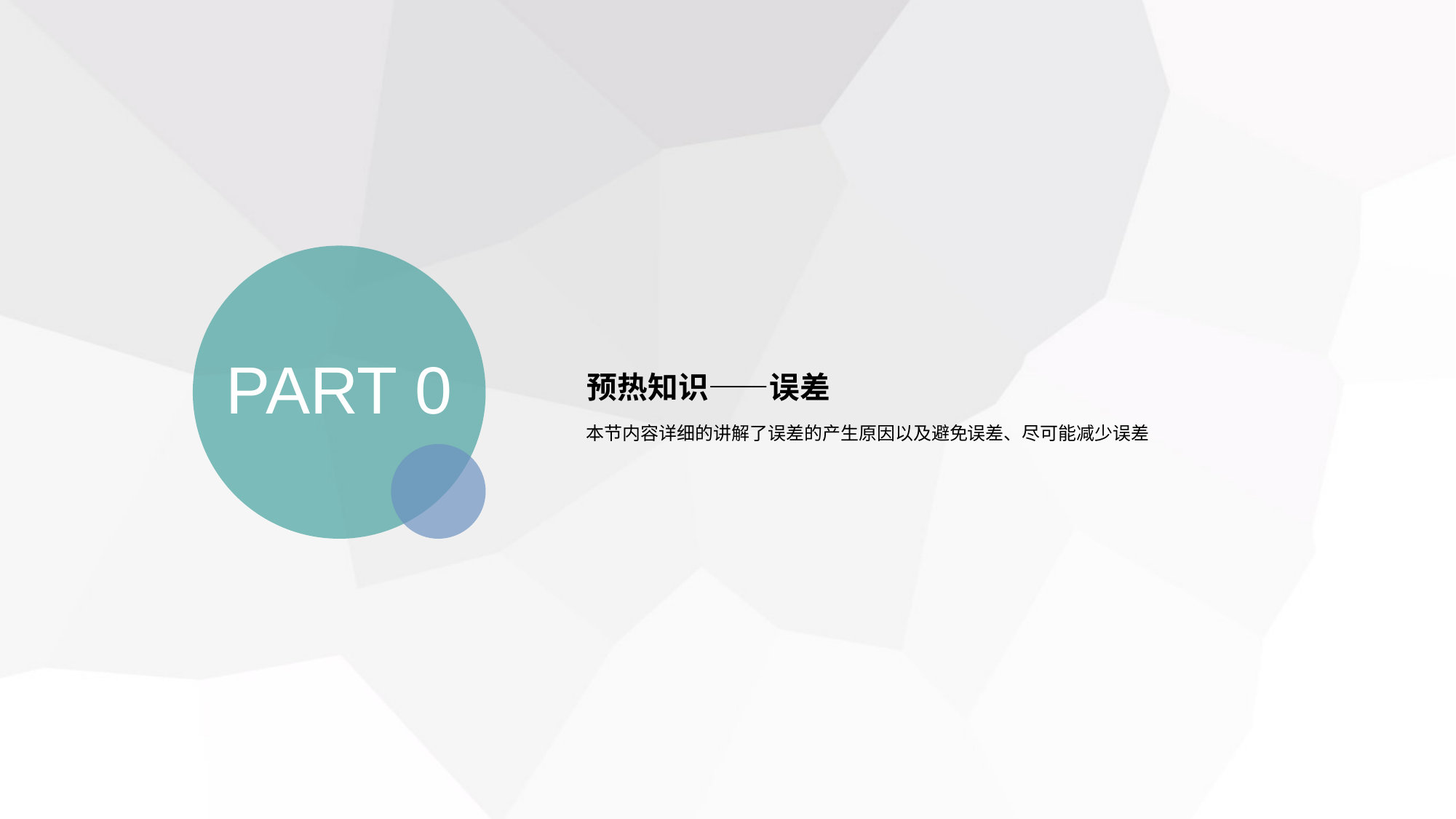

PART 0
预热知识——误差
本节内容详细的讲解了误差的产生原因以及避免误差、尽可能减少误差